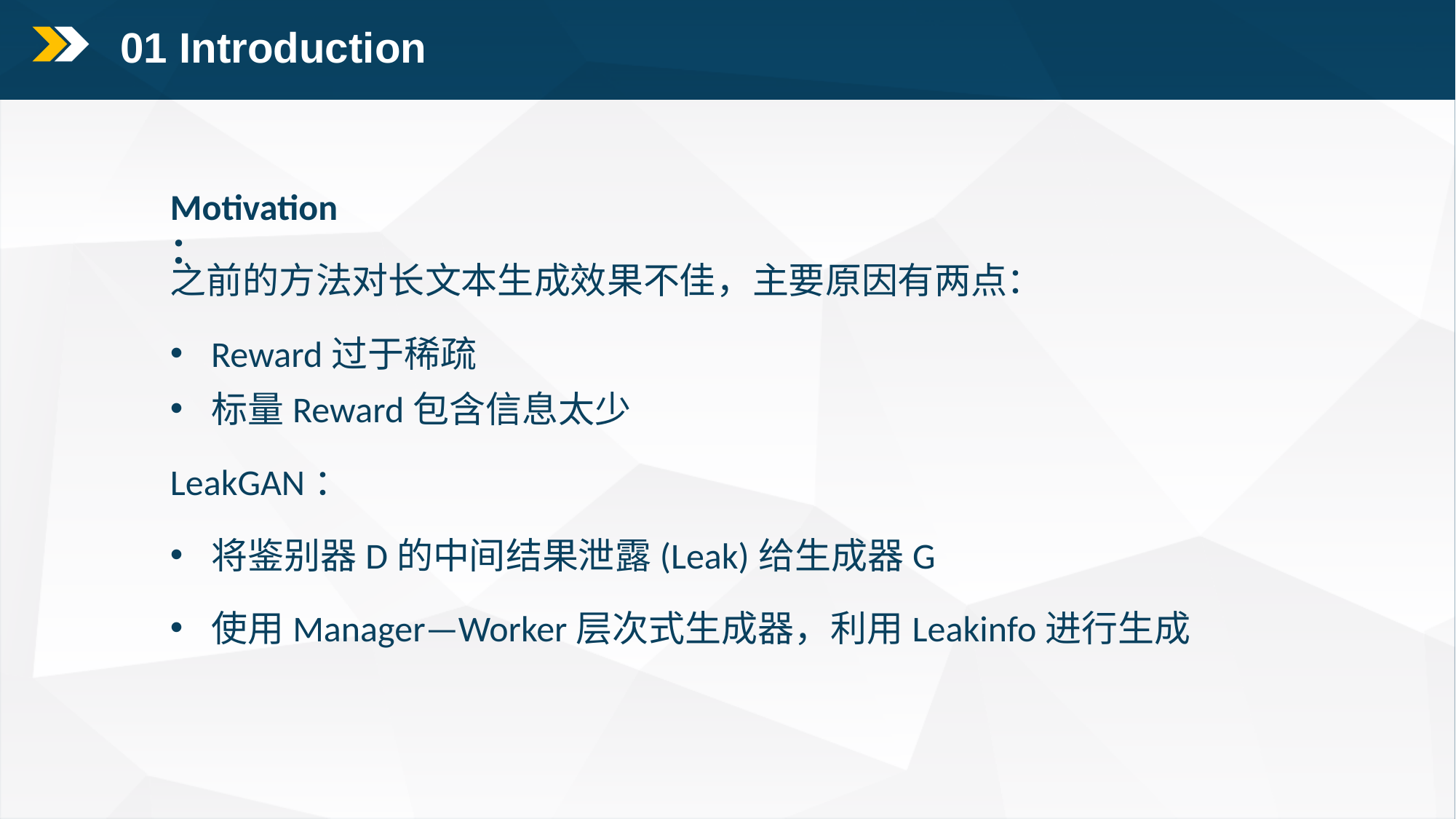

01 Introduction

Motivation：
之前的方法对长文本生成效果不佳，主要原因有两点：
Reward过于稀疏
标量Reward包含信息太少
LeakGAN：
将鉴别器D的中间结果泄露(Leak)给生成器G
使用Manager—Worker层次式生成器，利用Leakinfo进行生成